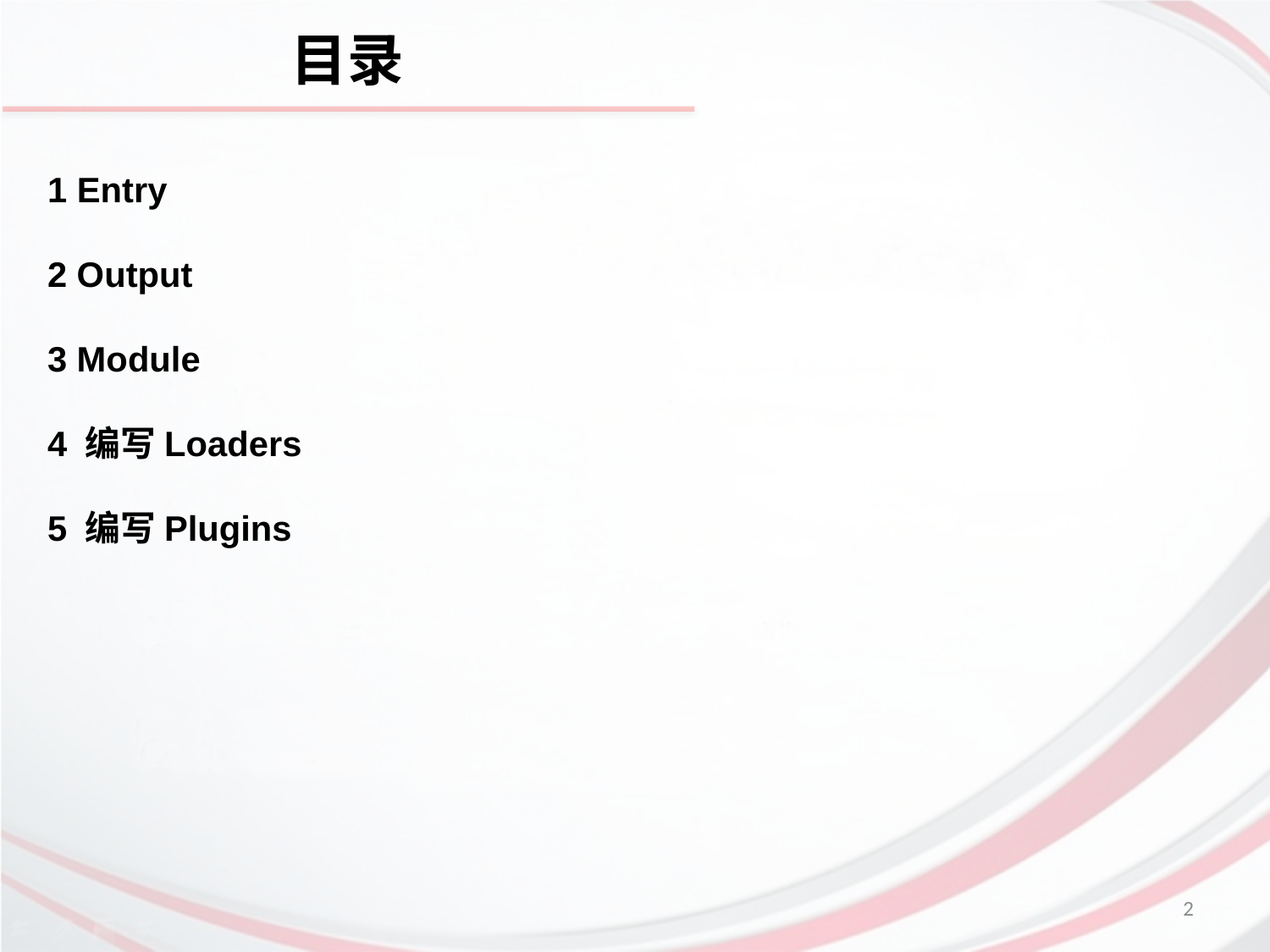

目录
1 Entry
2 Output
3 Module
4 编写Loaders
5 编写Plugins
2